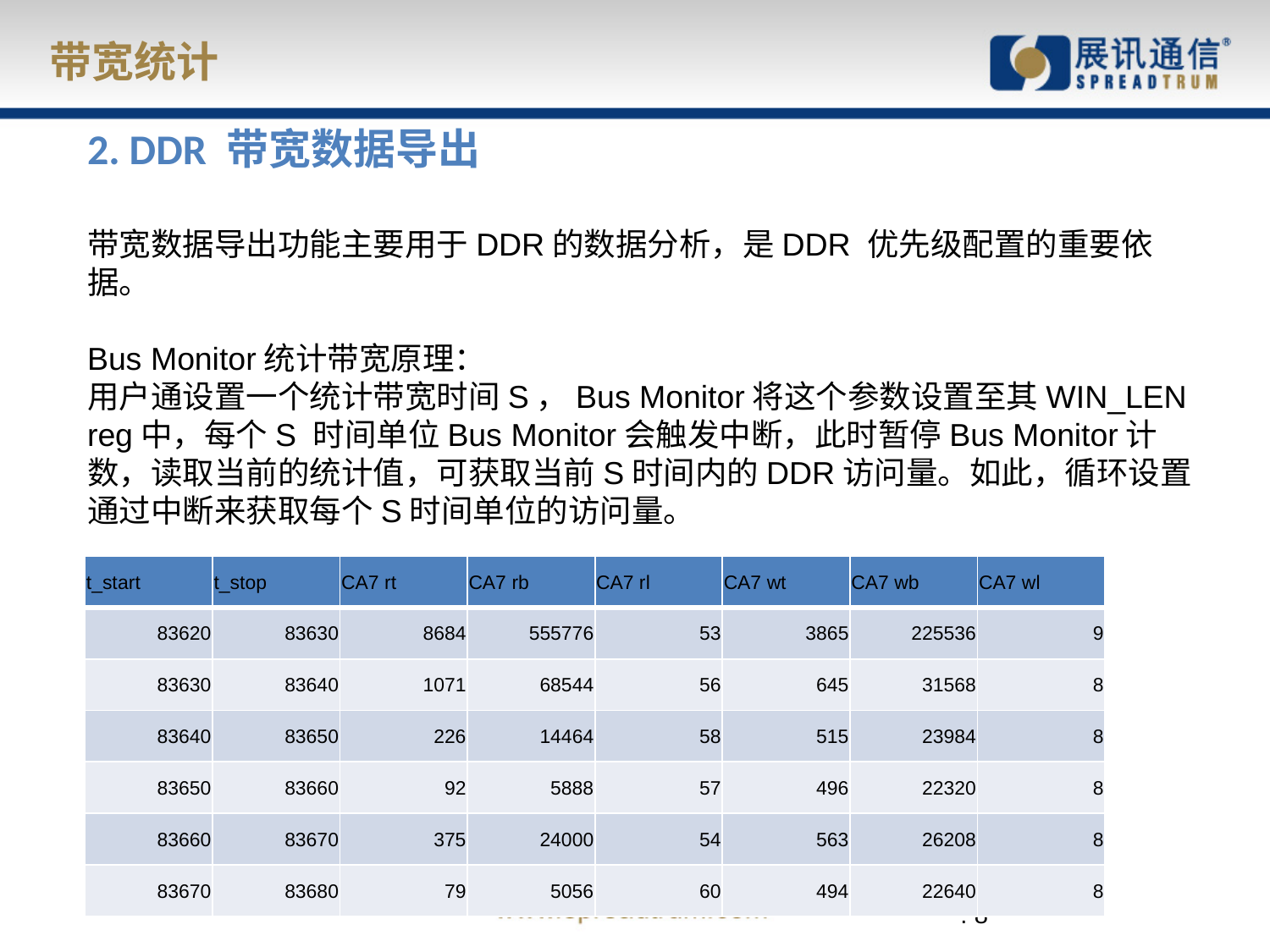

# 带宽统计
2. DDR 带宽数据导出

带宽数据导出功能主要用于DDR的数据分析，是DDR 优先级配置的重要依据。

Bus Monitor统计带宽原理：
用户通设置一个统计带宽时间S，Bus Monitor将这个参数设置至其WIN_LEN reg中，每个S 时间单位Bus Monitor会触发中断，此时暂停Bus Monitor计数，读取当前的统计值，可获取当前S时间内的DDR访问量。如此，循环设置通过中断来获取每个S时间单位的访问量。

带宽数据导出，每隔4s将先前收集到的BM信息导出至log文件中。
| t\_start | t\_stop | CA7 rt | CA7 rb | CA7 rl | CA7 wt | CA7 wb | CA7 wl |
| --- | --- | --- | --- | --- | --- | --- | --- |
| 83620 | 83630 | 8684 | 555776 | 53 | 3865 | 225536 | 9 |
| 83630 | 83640 | 1071 | 68544 | 56 | 645 | 31568 | 8 |
| 83640 | 83650 | 226 | 14464 | 58 | 515 | 23984 | 8 |
| 83650 | 83660 | 92 | 5888 | 57 | 496 | 22320 | 8 |
| 83660 | 83670 | 375 | 24000 | 54 | 563 | 26208 | 8 |
| 83670 | 83680 | 79 | 5056 | 60 | 494 | 22640 | 8 |
  . 8